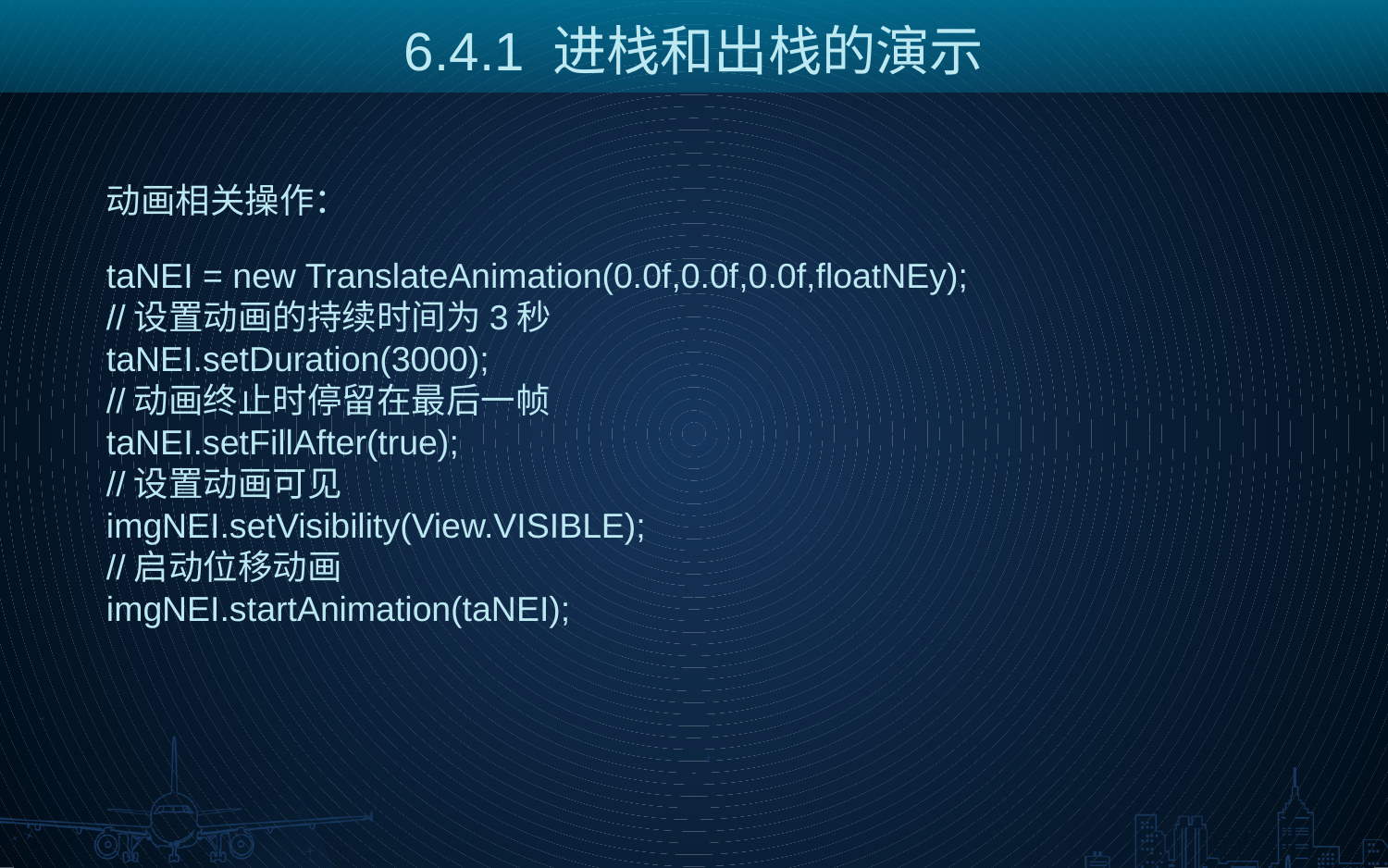

6.4.1 进栈和出栈的演示
动画相关操作：
taNEI = new TranslateAnimation(0.0f,0.0f,0.0f,floatNEy);
//设置动画的持续时间为3秒
taNEI.setDuration(3000);
//动画终止时停留在最后一帧
taNEI.setFillAfter(true);
//设置动画可见
imgNEI.setVisibility(View.VISIBLE);
//启动位移动画
imgNEI.startAnimation(taNEI);